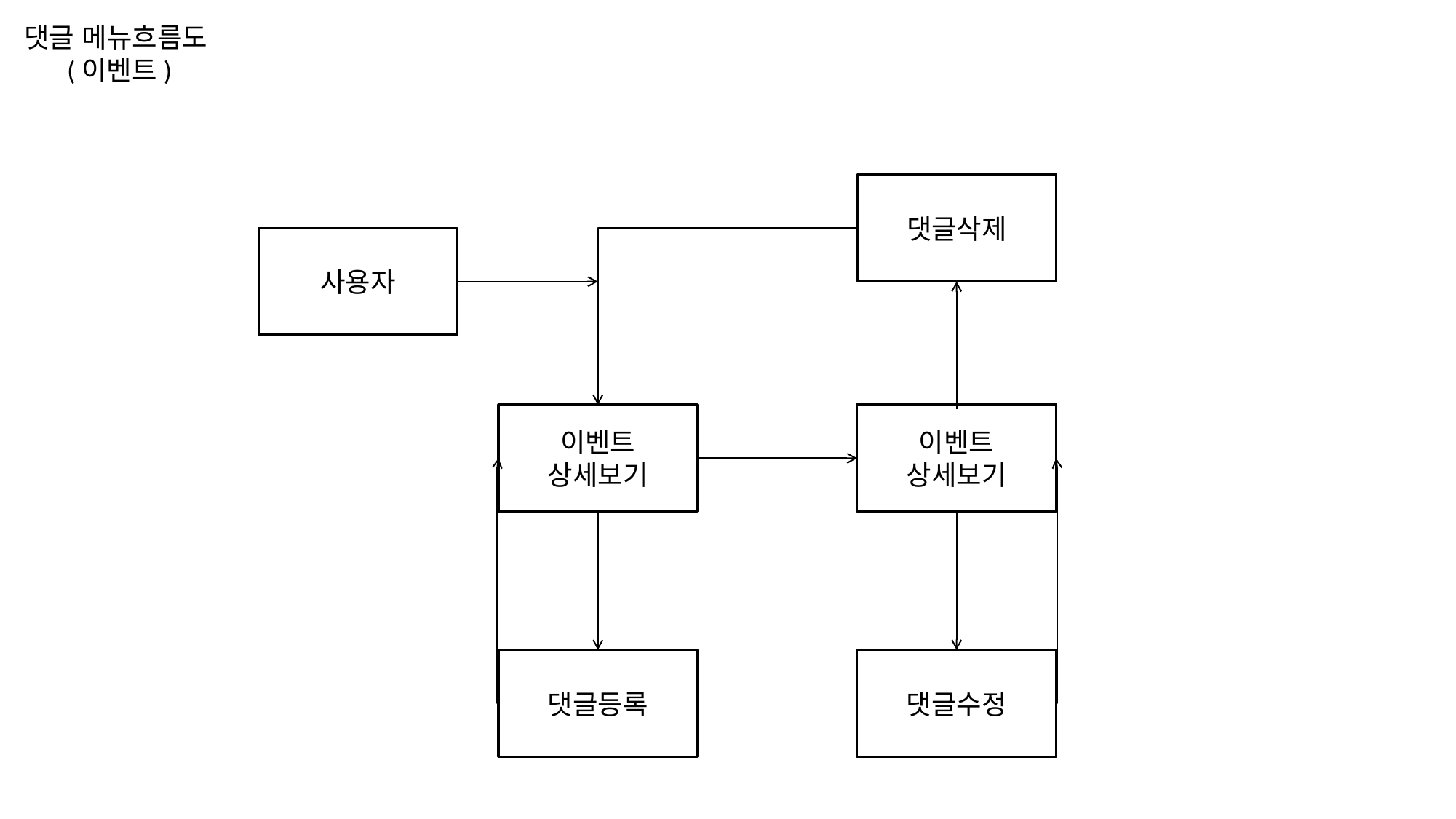

댓글 메뉴흐름도(이벤트)
댓글삭제
사용자
이벤트
상세보기
이벤트
상세보기
댓글등록
댓글수정